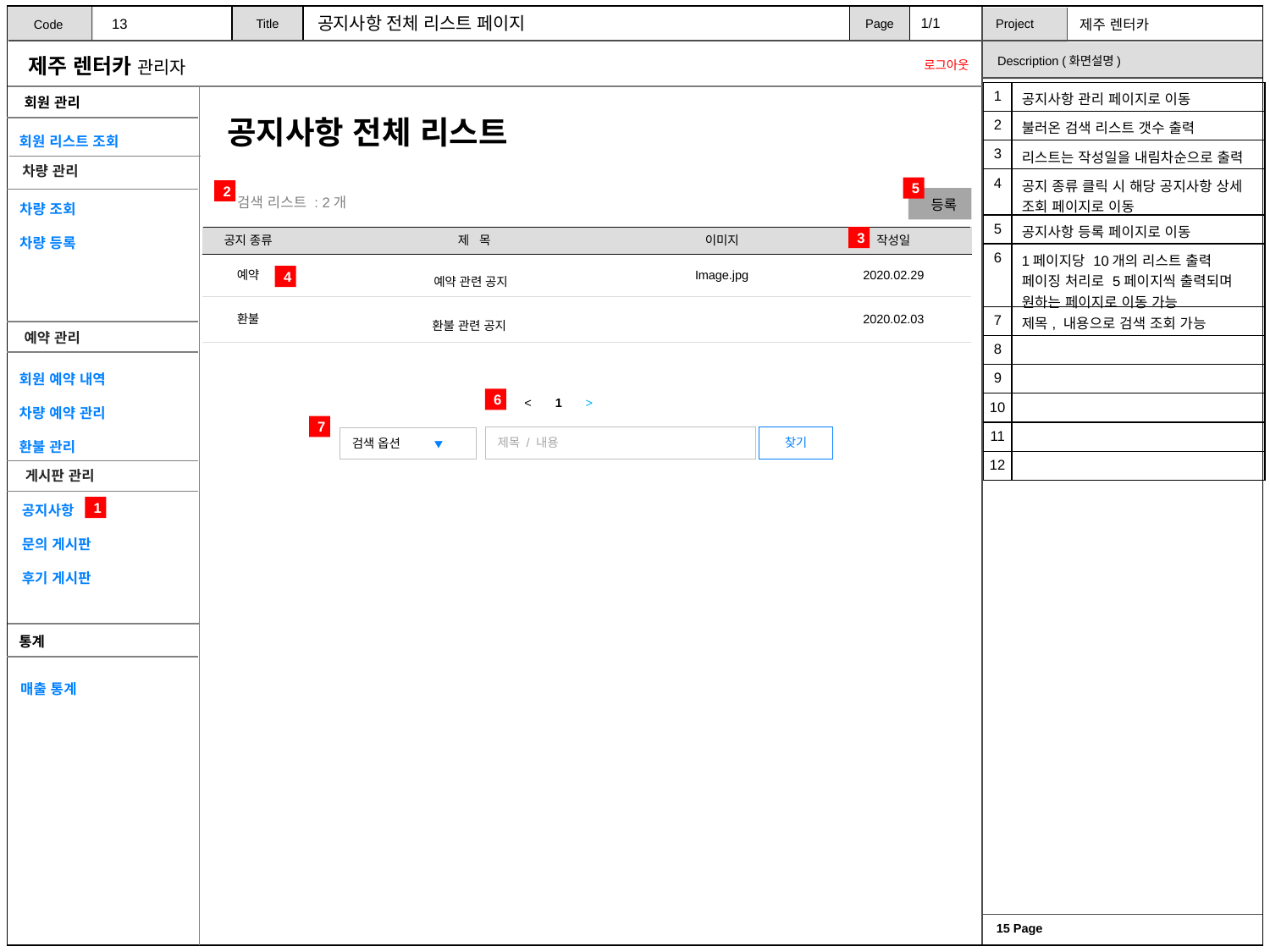

공지사항 전체 리스트 페이지
1/1
13
| 1 | 공지사항 관리 페이지로 이동 |
| --- | --- |
| 2 | 불러온 검색 리스트 갯수 출력 |
| 3 | 리스트는 작성일을 내림차순으로 출력 |
| 4 | 공지 종류 클릭 시 해당 공지사항 상세 조회 페이지로 이동 |
| 5 | 공지사항 등록 페이지로 이동 |
| 6 | 1페이지당 10개의 리스트 출력 페이징 처리로 5페이지씩 출력되며 원하는 페이지로 이동 가능 |
| 7 | 제목, 내용으로 검색 조회 가능 |
| 8 |  |
| 9 |  |
| 10 |  |
| 11 |  |
| 12 |  |
공지사항 전체 리스트
5
2
검색 리스트 : 2개
 등록
| 공지 종류 | 제 목 | 이미지 | 작성일 |
| --- | --- | --- | --- |
| 예약 | 예약 관련 공지 | Image.jpg | 2020.02.29 |
| 환불 | 환불 관련 공지 |  | 2020.02.03 |
3
4
<       1       >
6
7
찾기
제목 / 내용
검색 옵션          ▼
1